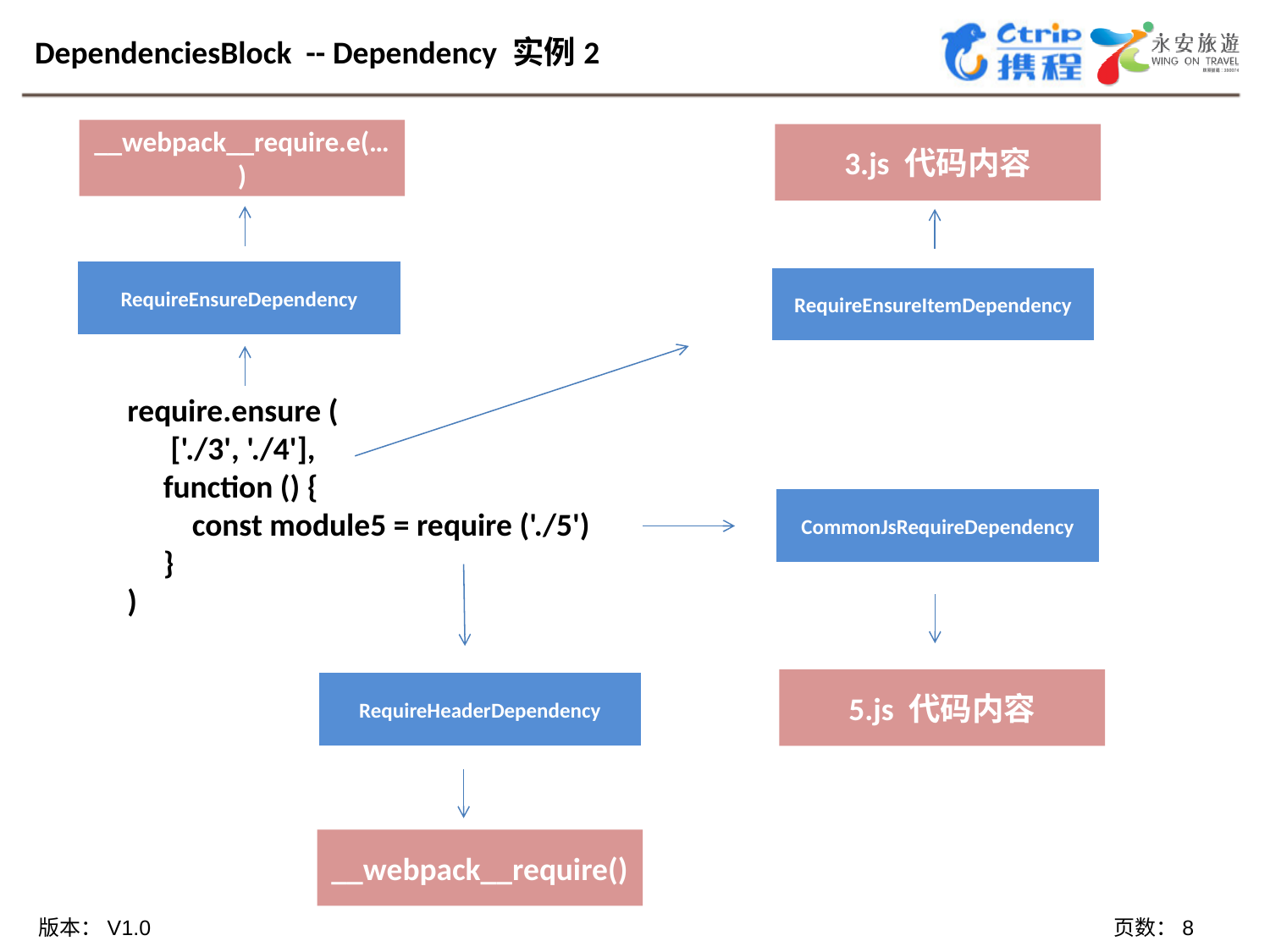

DependenciesBlock  -- Dependency 实例2
__webpack__require.e(…)
3.js 代码内容
RequireEnsureDependency
RequireEnsureItemDependency
require.ensure (
      ['./3', './4'],
     function () {
         const module5 = require ('./5')
     }
)
CommonJsRequireDependency
5.js 代码内容
RequireHeaderDependency
__webpack__require()